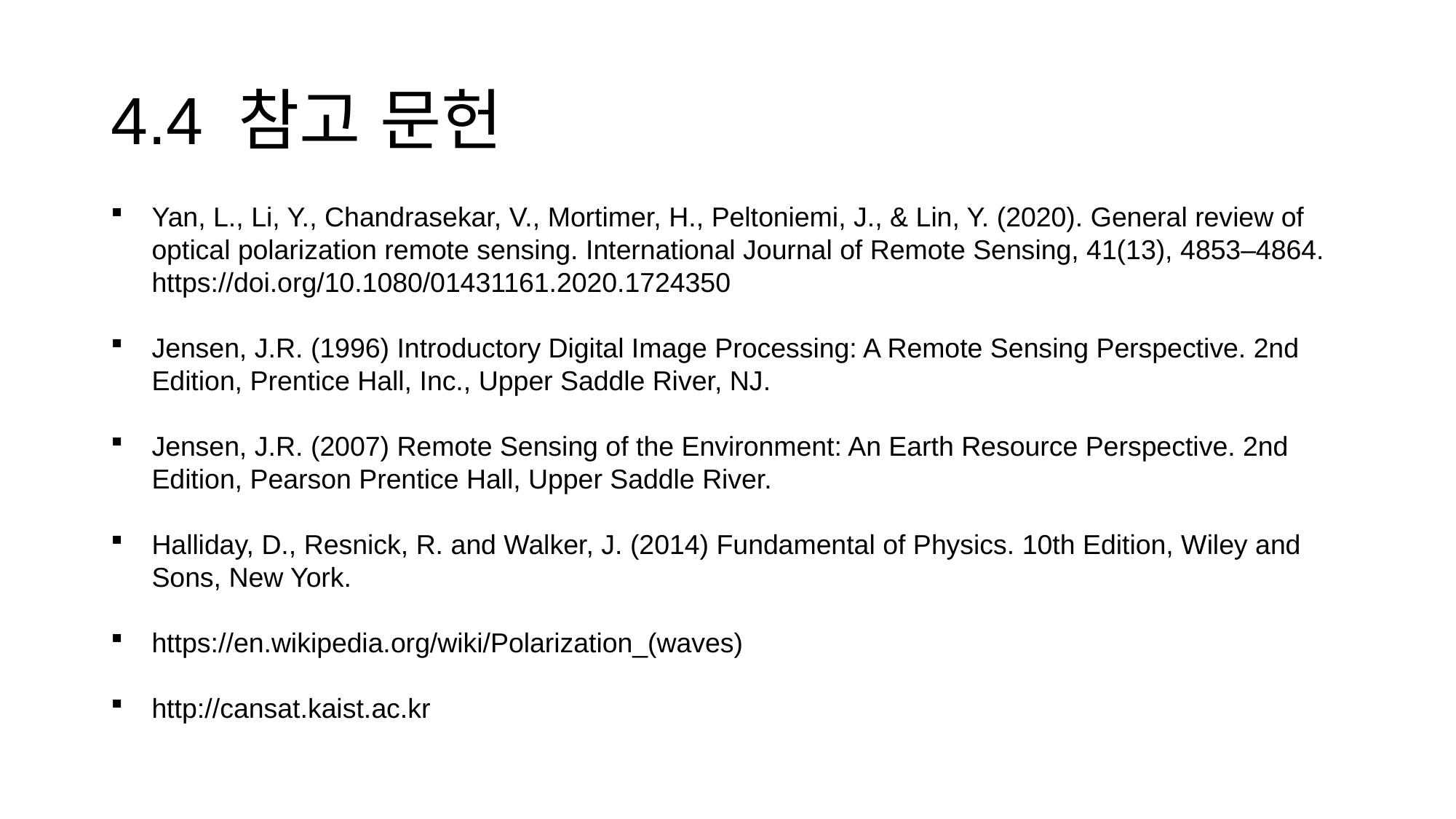

# 4.4 참고 문헌

Yan, L., Li, Y., Chandrasekar, V., Mortimer, H., Peltoniemi, J., & Lin, Y. (2020). General review of optical polarization remote sensing. International Journal of Remote Sensing, 41(13), 4853–4864. https://doi.org/10.1080/01431161.2020.1724350

Jensen, J.R. (1996) Introductory Digital Image Processing: A Remote Sensing Perspective. 2nd Edition, Prentice Hall, Inc., Upper Saddle River, NJ.

Jensen, J.R. (2007) Remote Sensing of the Environment: An Earth Resource Perspective. 2nd Edition, Pearson Prentice Hall, Upper Saddle River.

Halliday, D., Resnick, R. and Walker, J. (2014) Fundamental of Physics. 10th Edition, Wiley and Sons, New York.

https://en.wikipedia.org/wiki/Polarization_(waves)

http://cansat.kaist.ac.kr